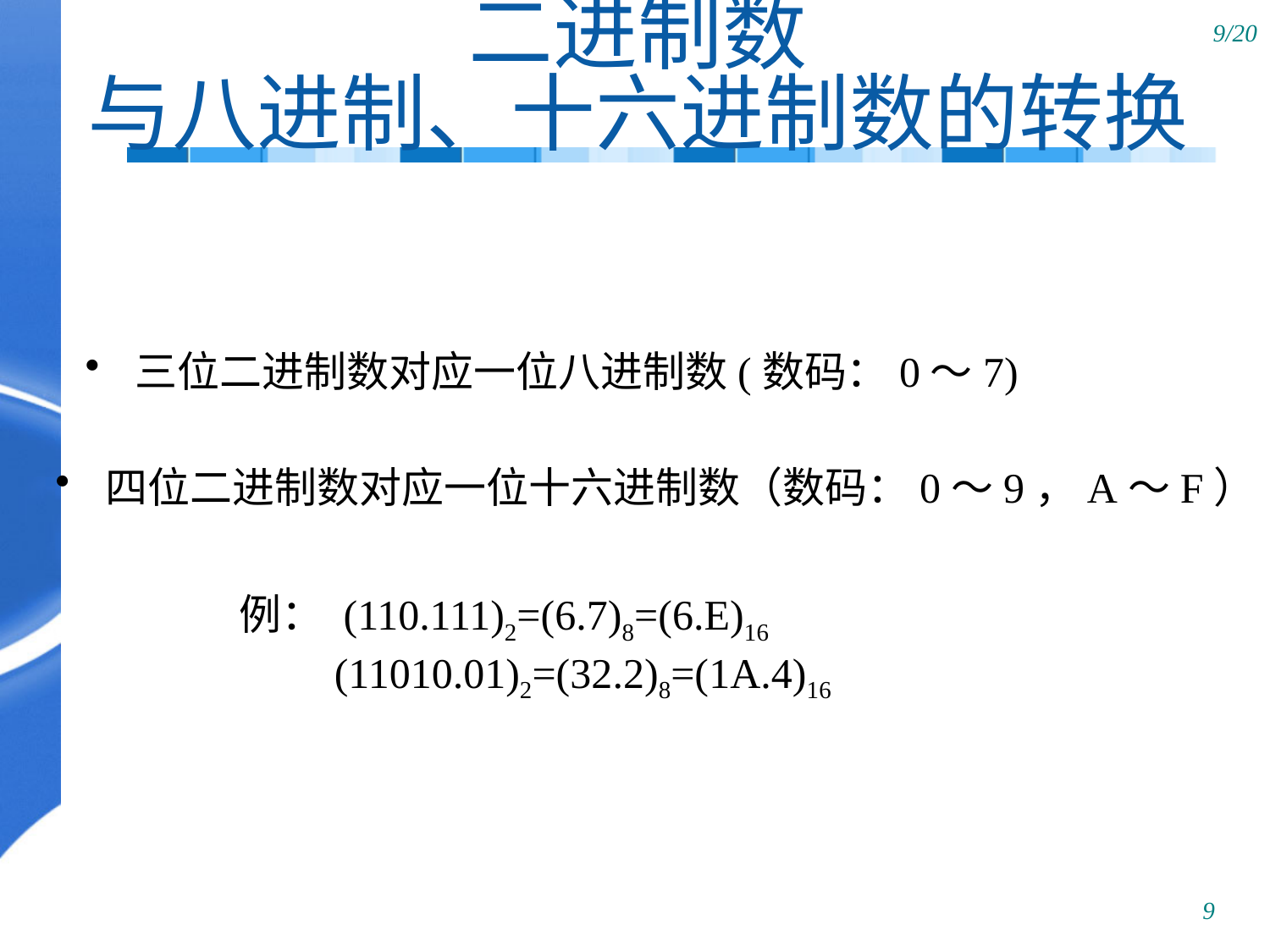

# 二进制数 与八进制、十六进制数的转换
 三位二进制数对应一位八进制数(数码：0～7)
 四位二进制数对应一位十六进制数（数码：0～9，A～F）
例： (110.111)2=(6.7)8=(6.E)16
         (11010.01)2=(32.2)8=(1A.4)16